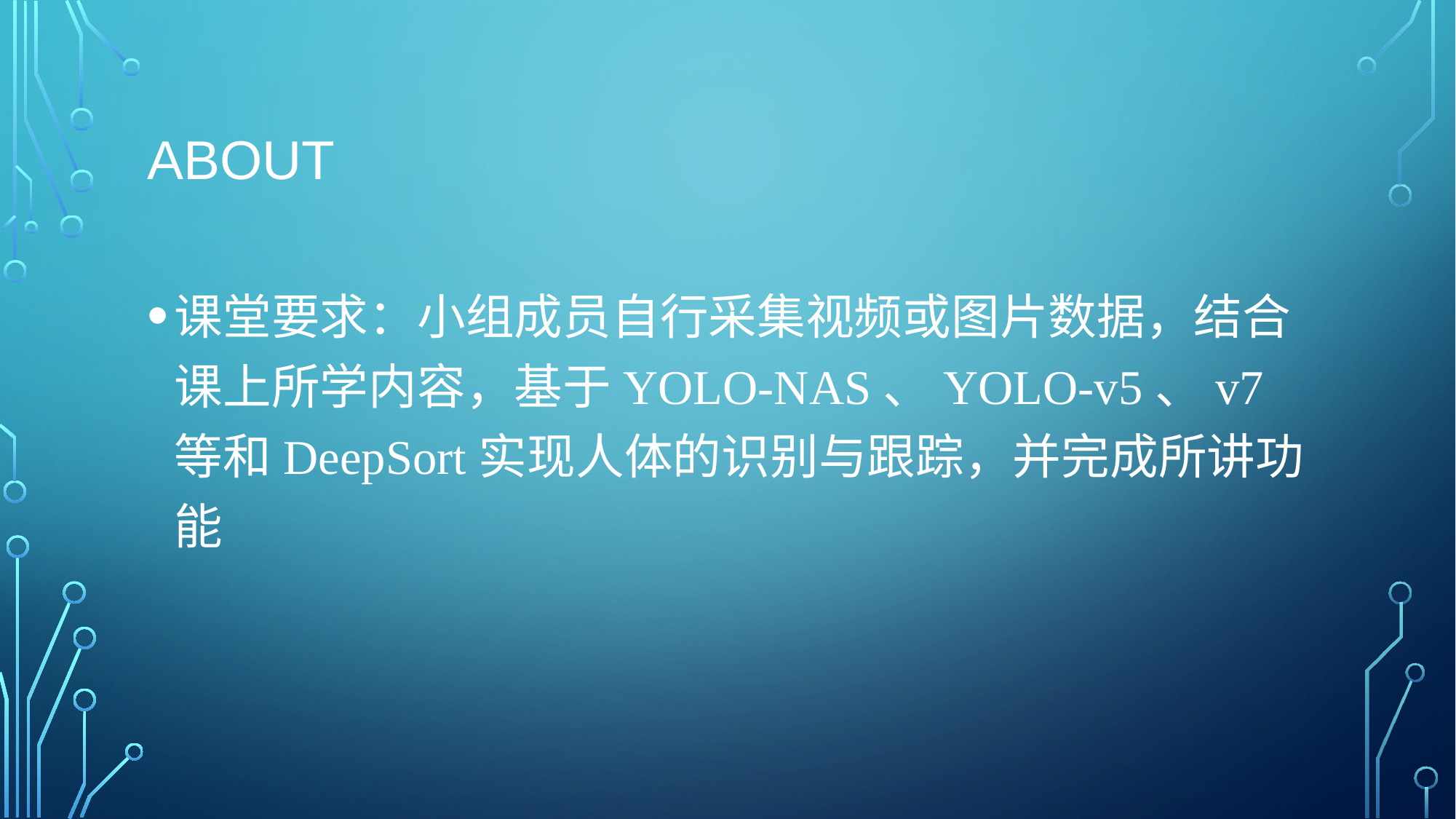

# ABOUT
课堂要求：小组成员自行采集视频或图片数据，结合课上所学内容，基于YOLO-NAS、YOLO-v5、v7等和DeepSort实现人体的识别与跟踪，并完成所讲功能